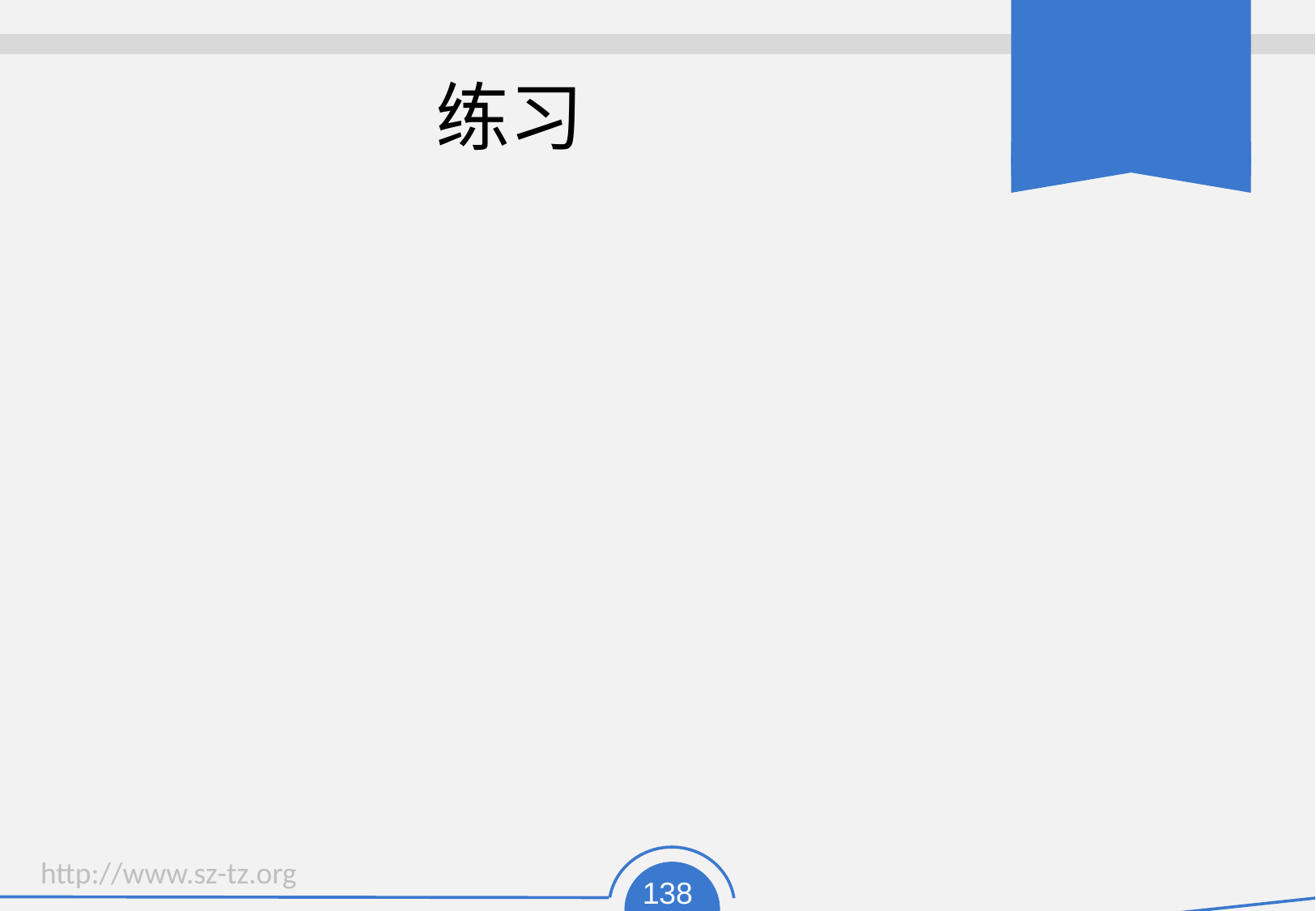

# 练习
练习一:
写个学生类有属性 name  age    schoolName classRoom进行完全封装!

练习二:
写个数学类MyMath
      内有 支持各种数据类型的相加相减操作